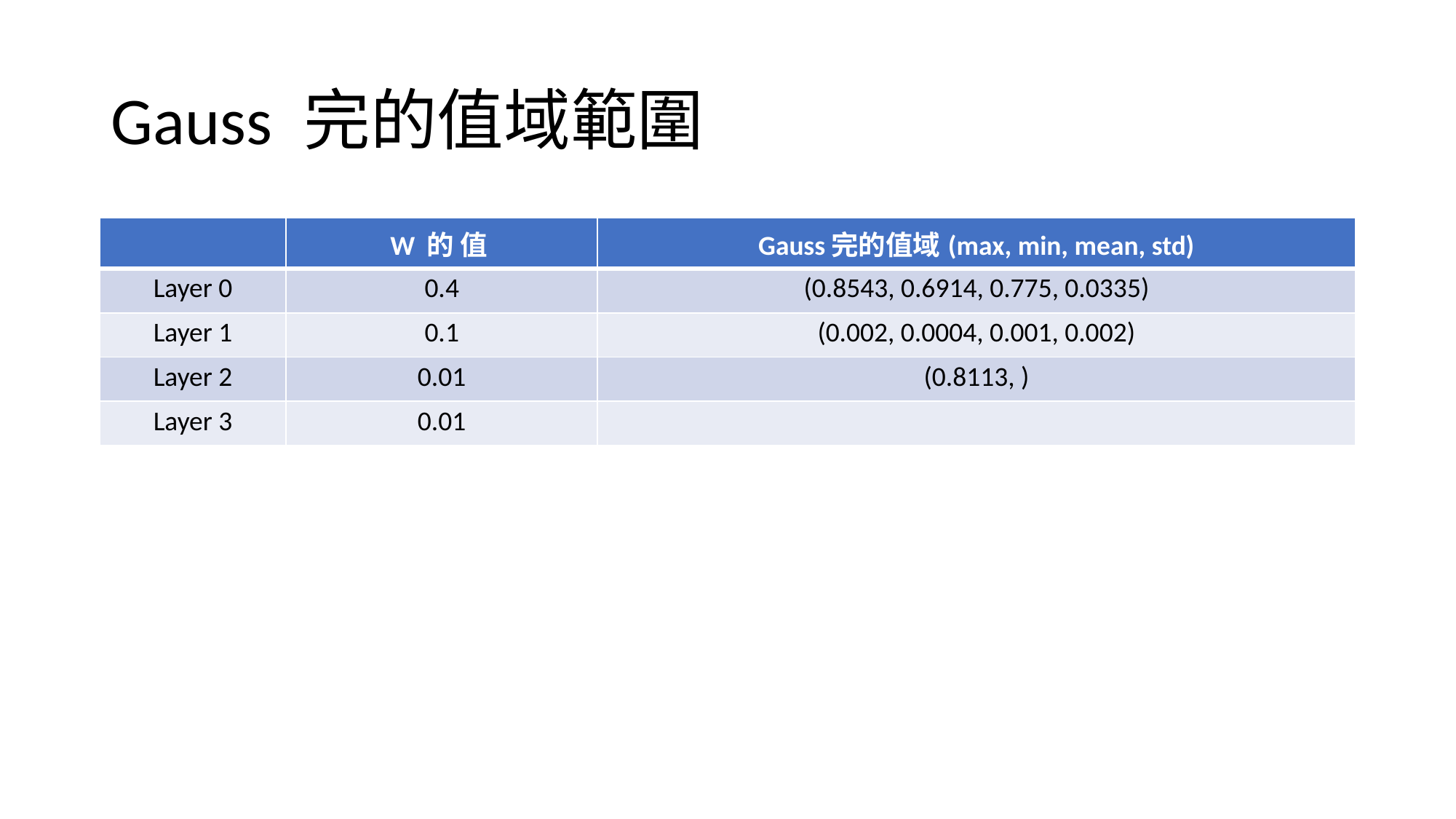

# Gauss 完的值域範圍
|  | W 的 值 | Gauss完的值域(max, min, mean, std) |
| --- | --- | --- |
| Layer 0 | 0.4 | (0.8543, 0.6914, 0.775, 0.0335) |
| Layer 1 | 0.1 | (0.002, 0.0004, 0.001, 0.002) |
| Layer 2 | 0.01 | (0.8113, ) |
| Layer 3 | 0.01 |  |